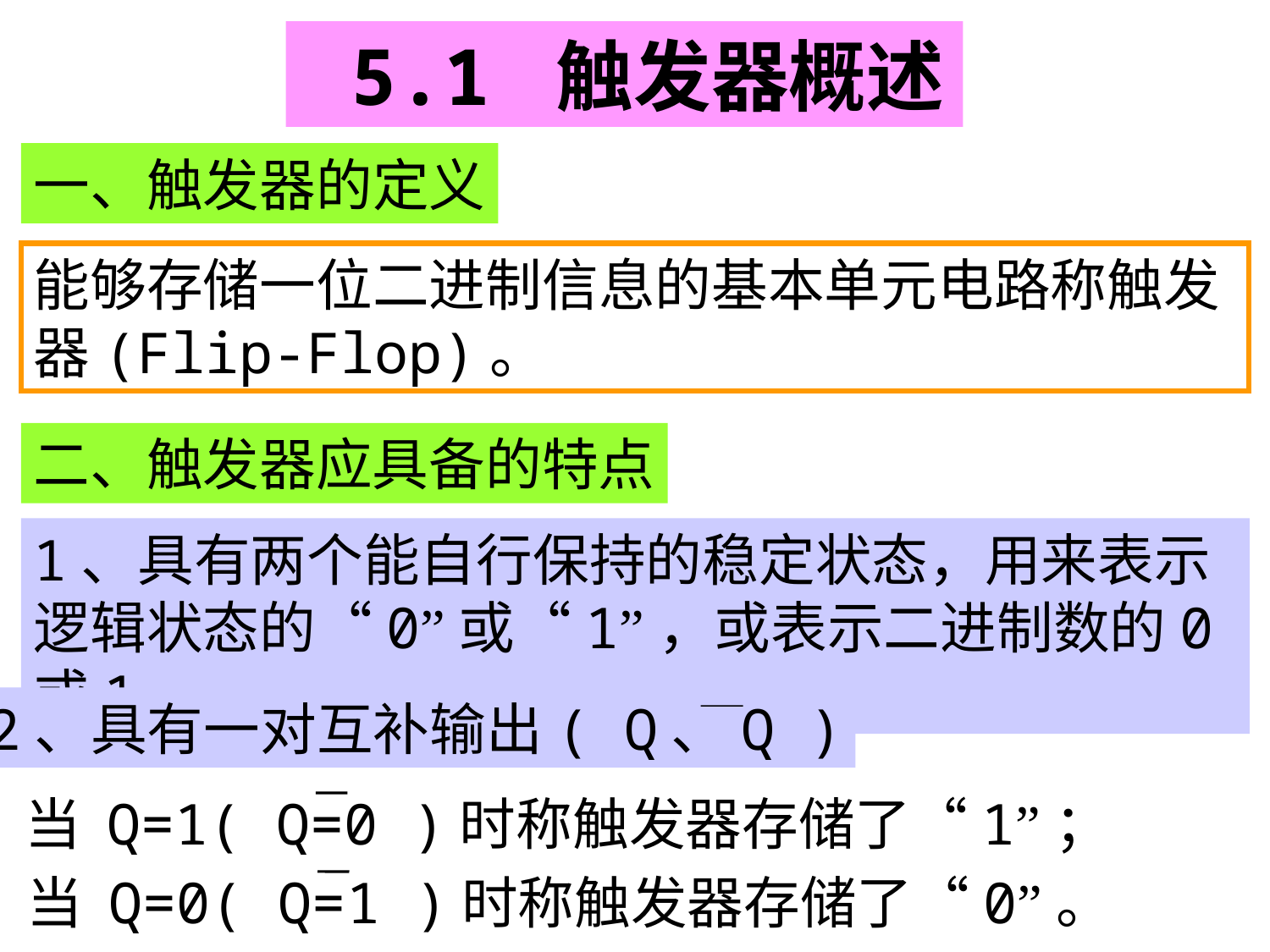

5.1 触发器概述
一、触发器的定义
能够存储一位二进制信息的基本单元电路称触发器(Flip-Flop)。
二、触发器应具备的特点
1、具有两个能自行保持的稳定状态，用来表示逻辑状态的“0”或“1”，或表示二进制数的0或1。
2、具有一对互补输出( Q、Q )

 当 Q=1( Q=0 )时称触发器存储了“1”；

 当 Q=0( Q=1 )时称触发器存储了“0”。

3